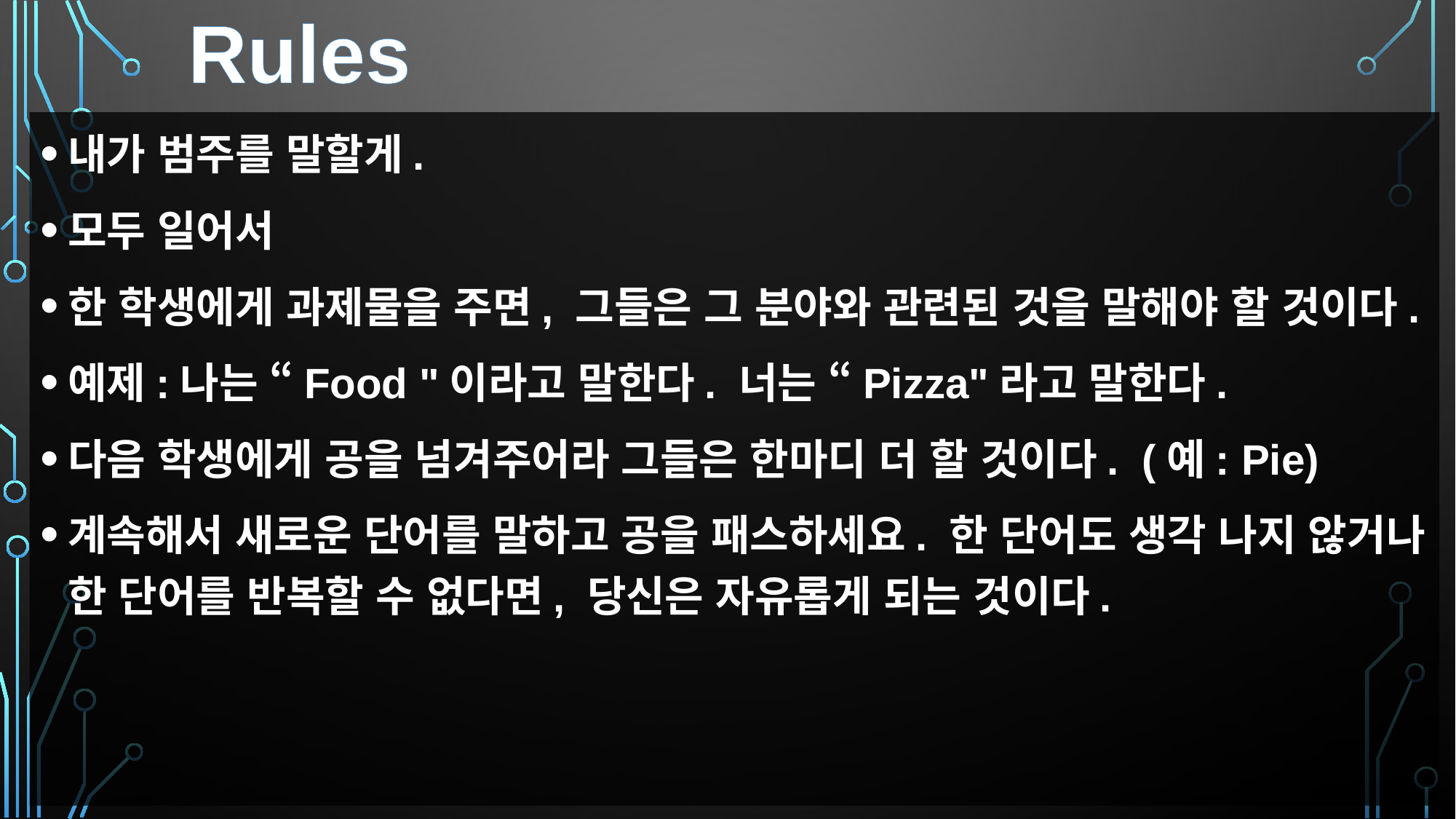

# Rules
내가 범주를 말할게.
모두 일어서
한 학생에게 과제물을 주면, 그들은 그 분야와 관련된 것을 말해야 할 것이다.
예제:나는 “Food "이라고 말한다. 너는 “Pizza"라고 말한다.
다음 학생에게 공을 넘겨주어라 그들은 한마디 더 할 것이다.  (예: Pie)
계속해서 새로운 단어를 말하고 공을 패스하세요. 한 단어도 생각 나지 않거나 한 단어를 반복할 수 없다면, 당신은 자유롭게 되는 것이다.